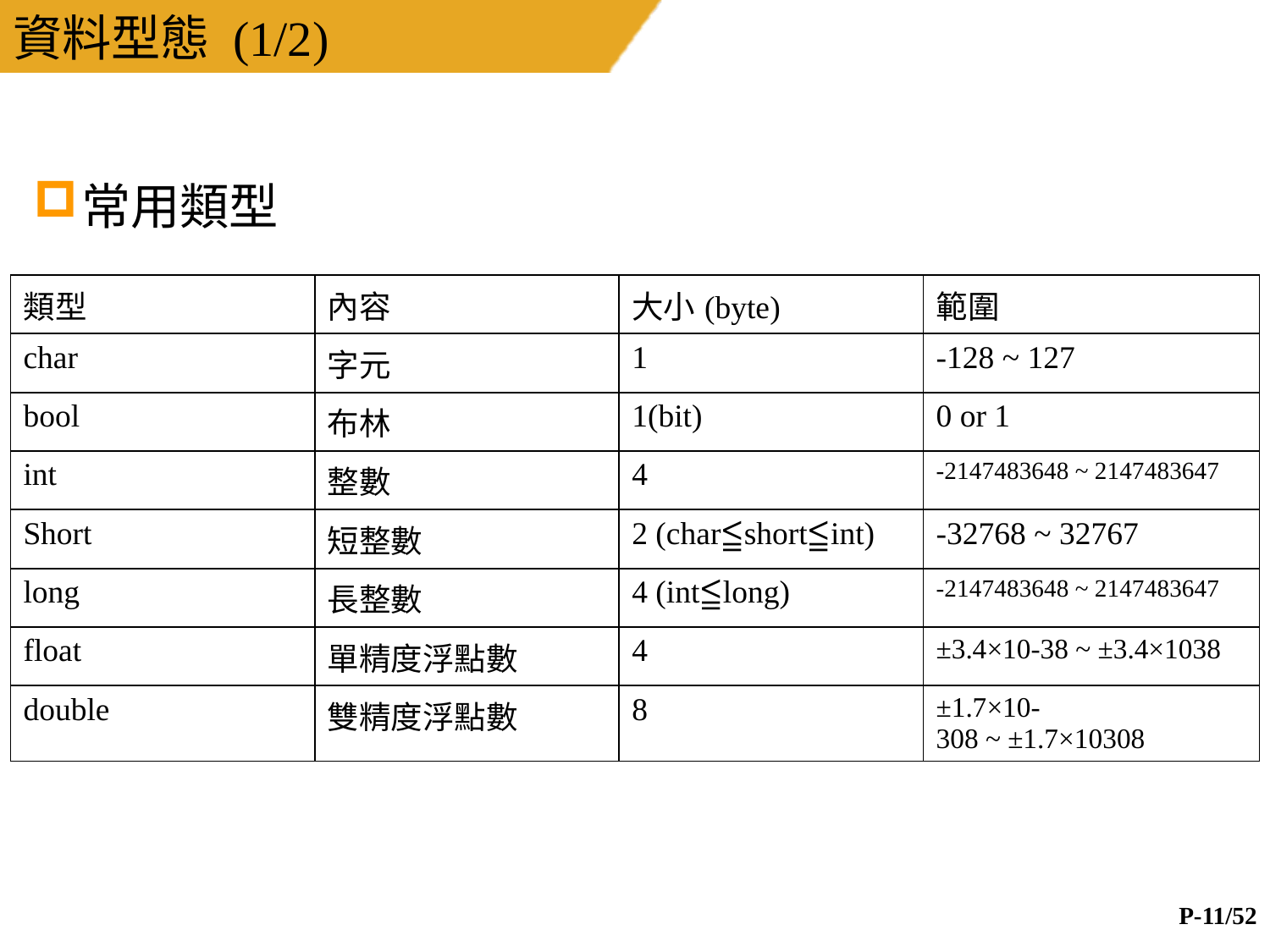

# 資料型態 (1/2)
常用類型
| 類型 | 內容 | 大小(byte) | 範圍 |
| --- | --- | --- | --- |
| char | 字元 | 1 | -128 ~ 127 |
| bool | 布林 | 1(bit) | 0 or 1 |
| int | 整數 | 4 | -2147483648 ~ 2147483647 |
| Short | 短整數 | 2 (char≦short≦int) | -32768 ~ 32767 |
| long | 長整數 | 4 (int≦long) | -2147483648 ~ 2147483647 |
| float | 單精度浮點數 | 4 | ±3.4×10-38 ~ ±3.4×1038 |
| double | 雙精度浮點數 | 8 | ±1.7×10-308 ~ ±1.7×10308 |
P-11/52